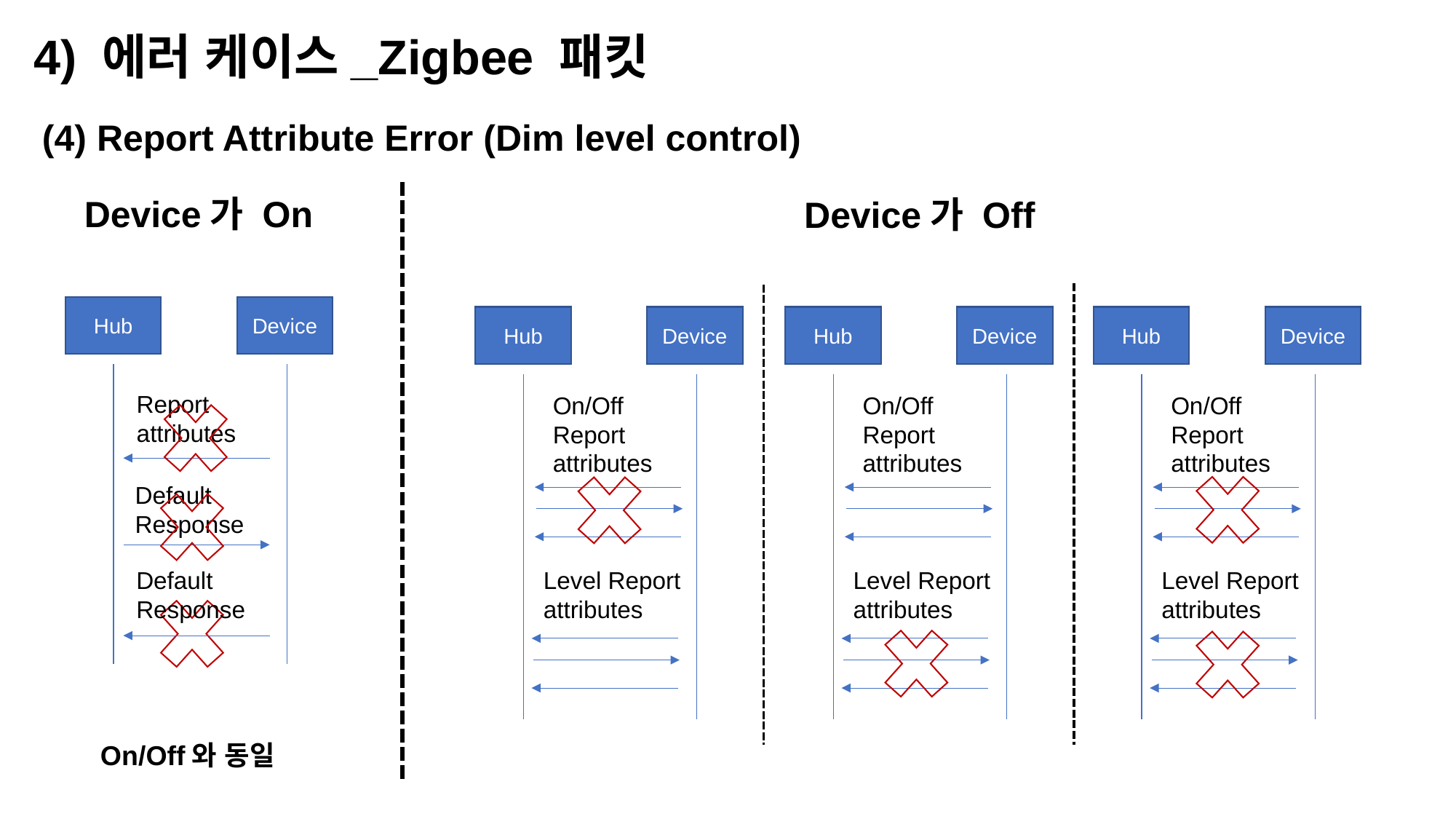

4) 에러 케이스_Zigbee 패킷
(4) Report Attribute Error (Dim level control)
Device가 On
Device가 Off
Device
Hub
On/Off
Report
attributes
Level Report
attributes
Device
Hub
On/Off
Report
attributes
Level Report
attributes
Device
Hub
On/Off
Report
attributes
Level Report
attributes

Device
Hub
Report attributes
Default Response
Default Response

On/Off와 동일